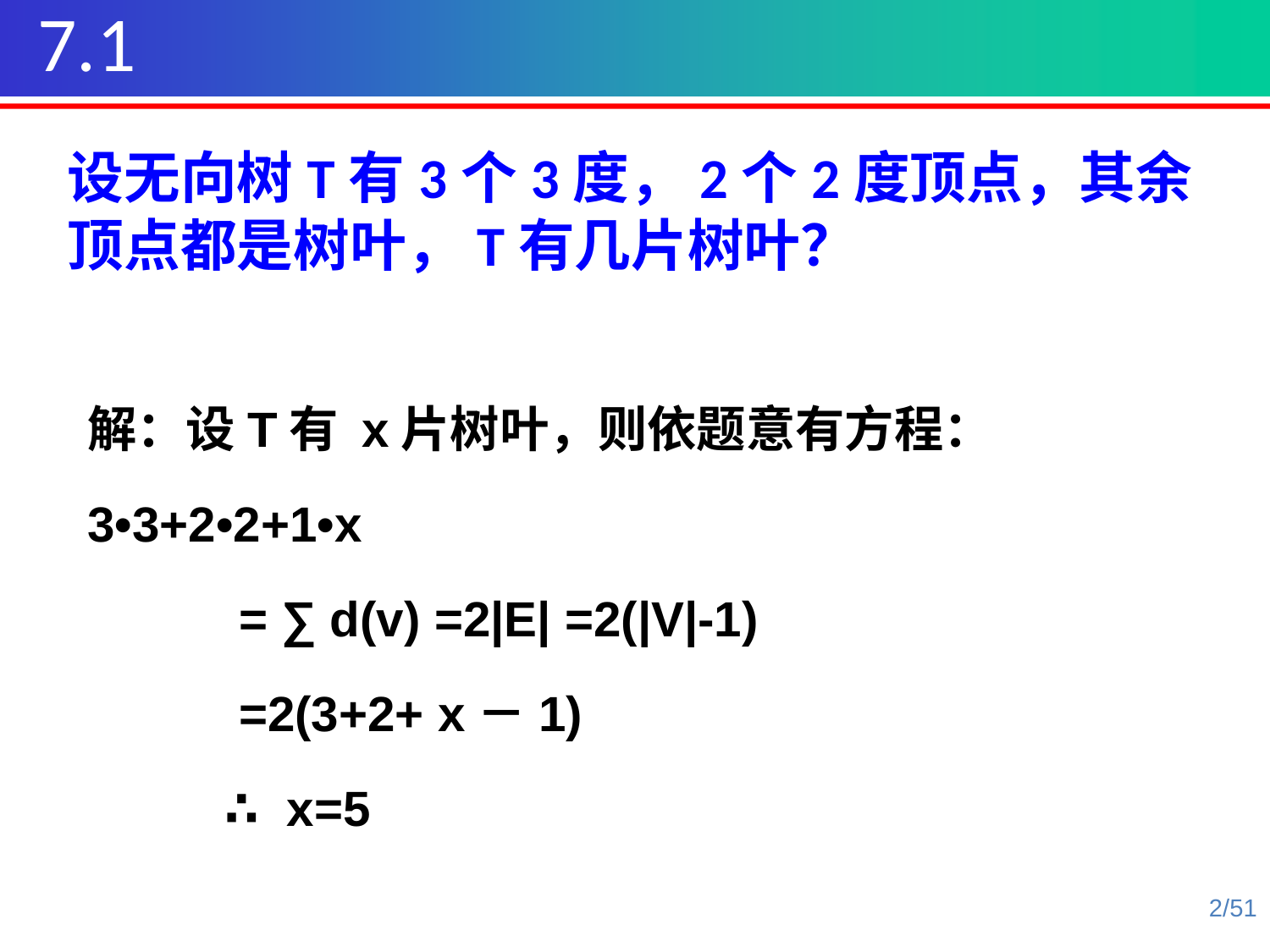

7.1
设无向树T有3个3度，2个2度顶点，其余顶点都是树叶，T有几片树叶？
解：设T有 x片树叶，则依题意有方程：	3•3+2•2+1•x
           = ∑ d(v) =2|E| =2(|V|-1)
           =2(3+2+ x－1)
          ∴  x=5
2/51